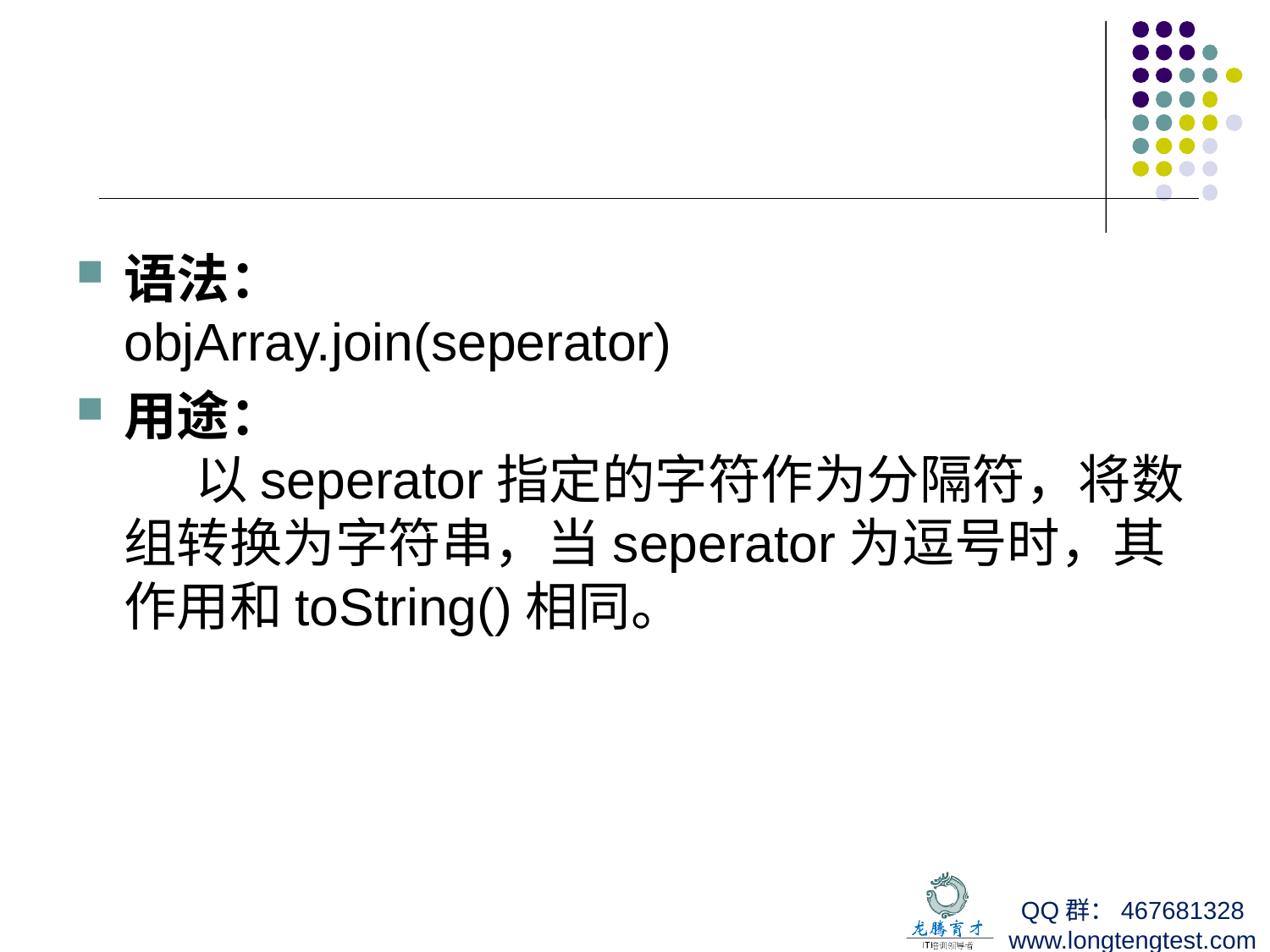

语法：
objArray.join(seperator)
用途：
      以seperator指定的字符作为分隔符，将数组转换为字符串，当seperator为逗号时，其作用和toString()相同。